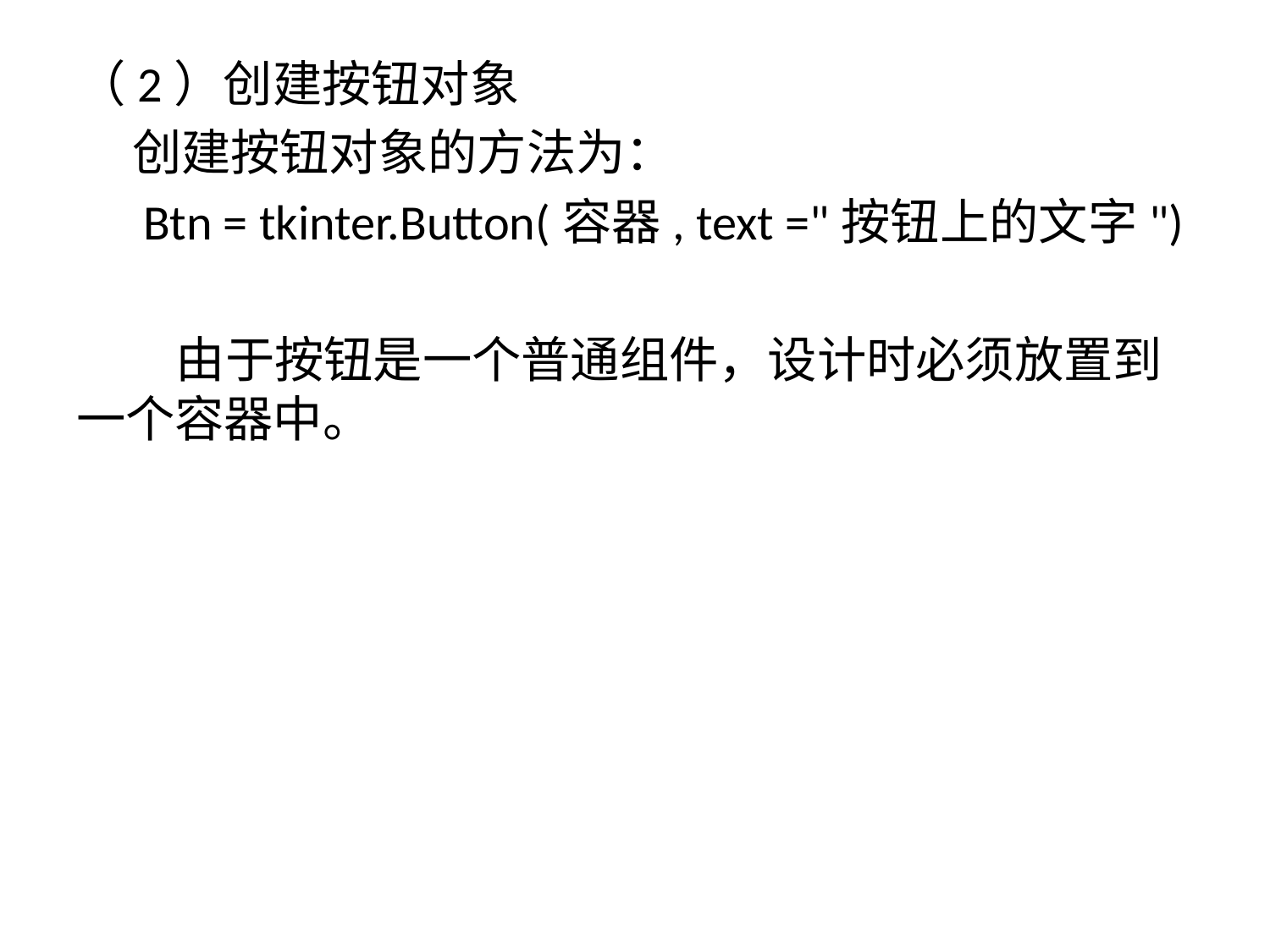

（2）创建按钮对象
    创建按钮对象的方法为：
      Btn = tkinter.Button(容器, text ="按钮上的文字")

        由于按钮是一个普通组件，设计时必须放置到一个容器中。